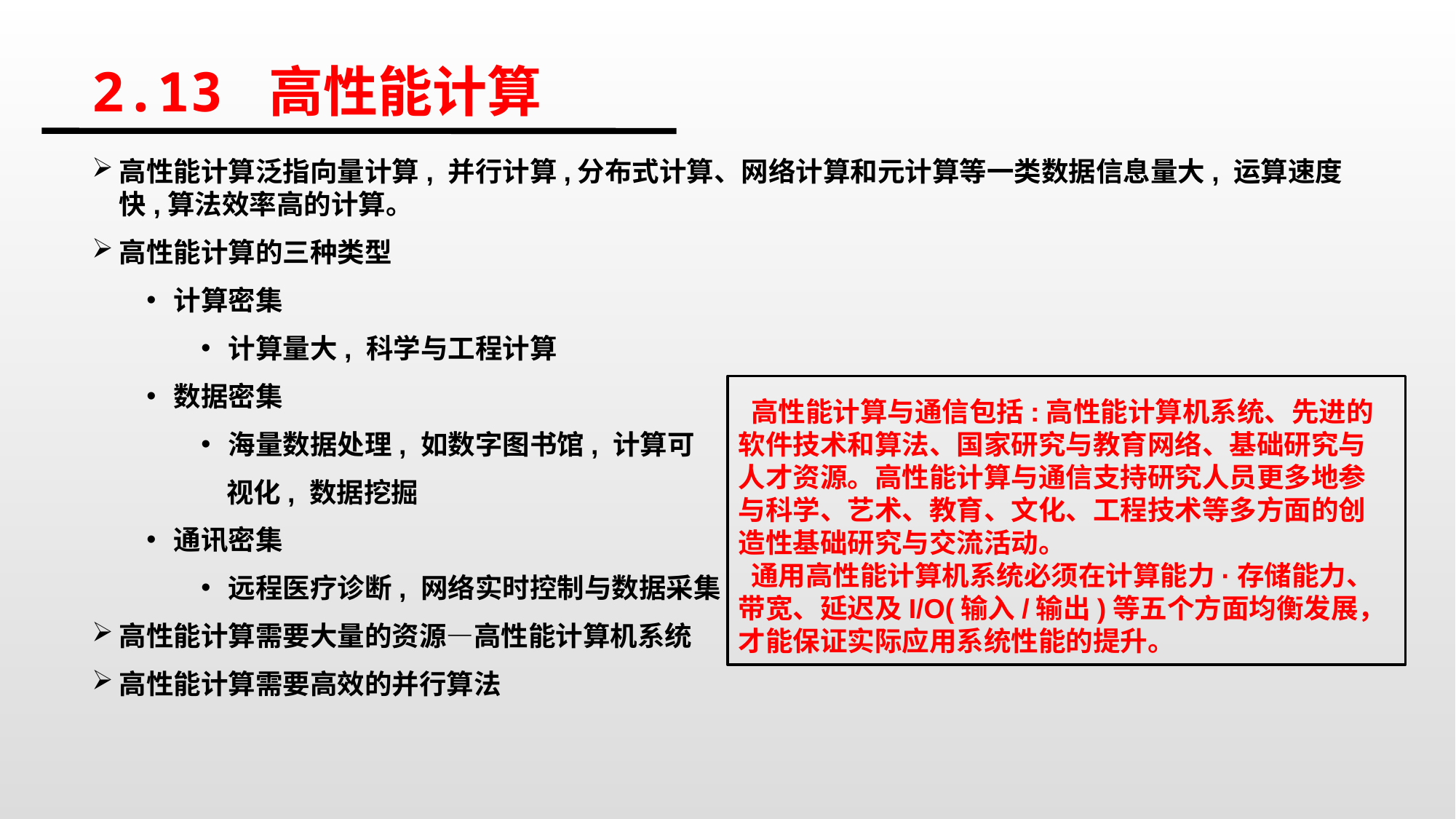

# 2.13 高性能计算
高性能计算泛指向量计算, 并行计算,分布式计算、网络计算和元计算等一类数据信息量大, 运算速度快,算法效率高的计算。
高性能计算的三种类型
计算密集
计算量大, 科学与工程计算
数据密集
海量数据处理, 如数字图书馆, 计算可
   视化, 数据挖掘
通讯密集
远程医疗诊断, 网络实时控制与数据采集
高性能计算需要大量的资源—高性能计算机系统
高性能计算需要高效的并行算法

 高性能计算与通信包括:高性能计算机系统、先进的软件技术和算法、国家研究与教育网络、基础研究与人才资源。高性能计算与通信支持研究人员更多地参与科学、艺术、教育、文化、工程技术等多方面的创造性基础研究与交流活动。
 通用高性能计算机系统必须在计算能力·存储能力、带宽、延迟及I/O(输入/输出)等五个方面均衡发展，才能保证实际应用系统性能的提升。

61